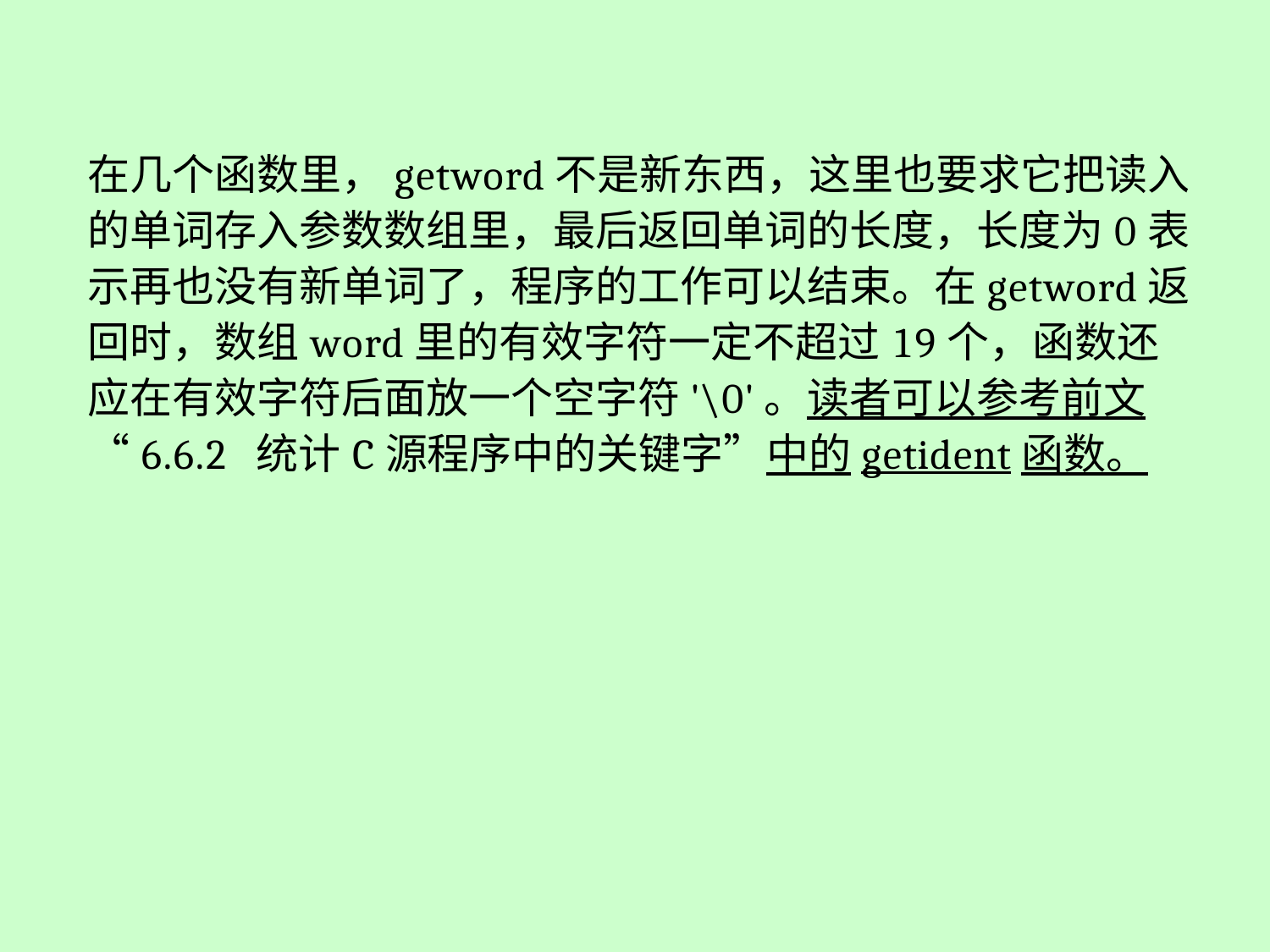

在几个函数里，getword不是新东西，这里也要求它把读入的单词存入参数数组里，最后返回单词的长度，长度为0表示再也没有新单词了，程序的工作可以结束。在getword返回时，数组word里的有效字符一定不超过19个，函数还应在有效字符后面放一个空字符'\0'。读者可以参考前文“6.6.2  统计C源程序中的关键字”中的getident函数。
82